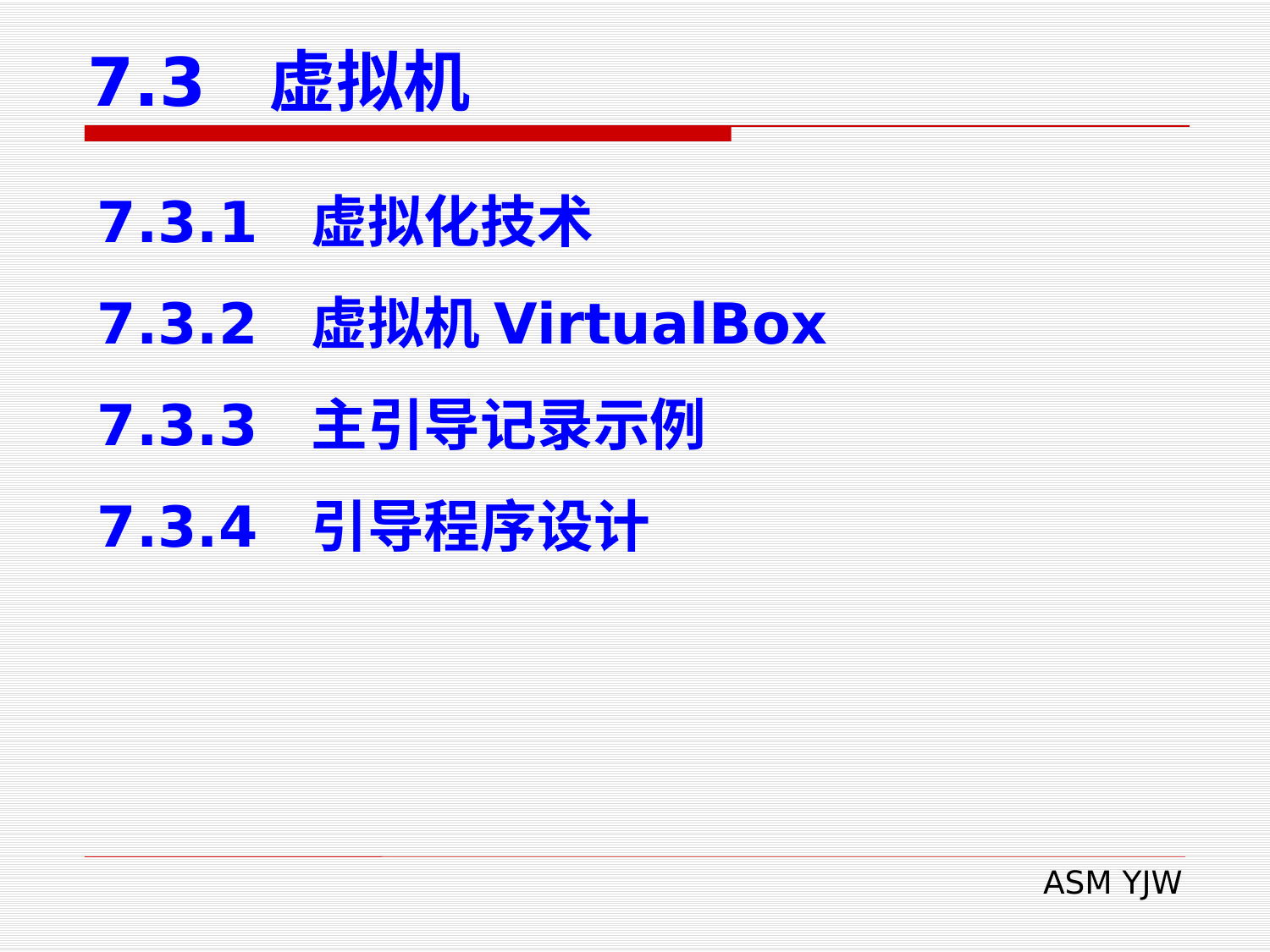

# 7.3  虚拟机
7.3.1  虚拟化技术
7.3.2  虚拟机VirtualBox
7.3.3  主引导记录示例
7.3.4  引导程序设计